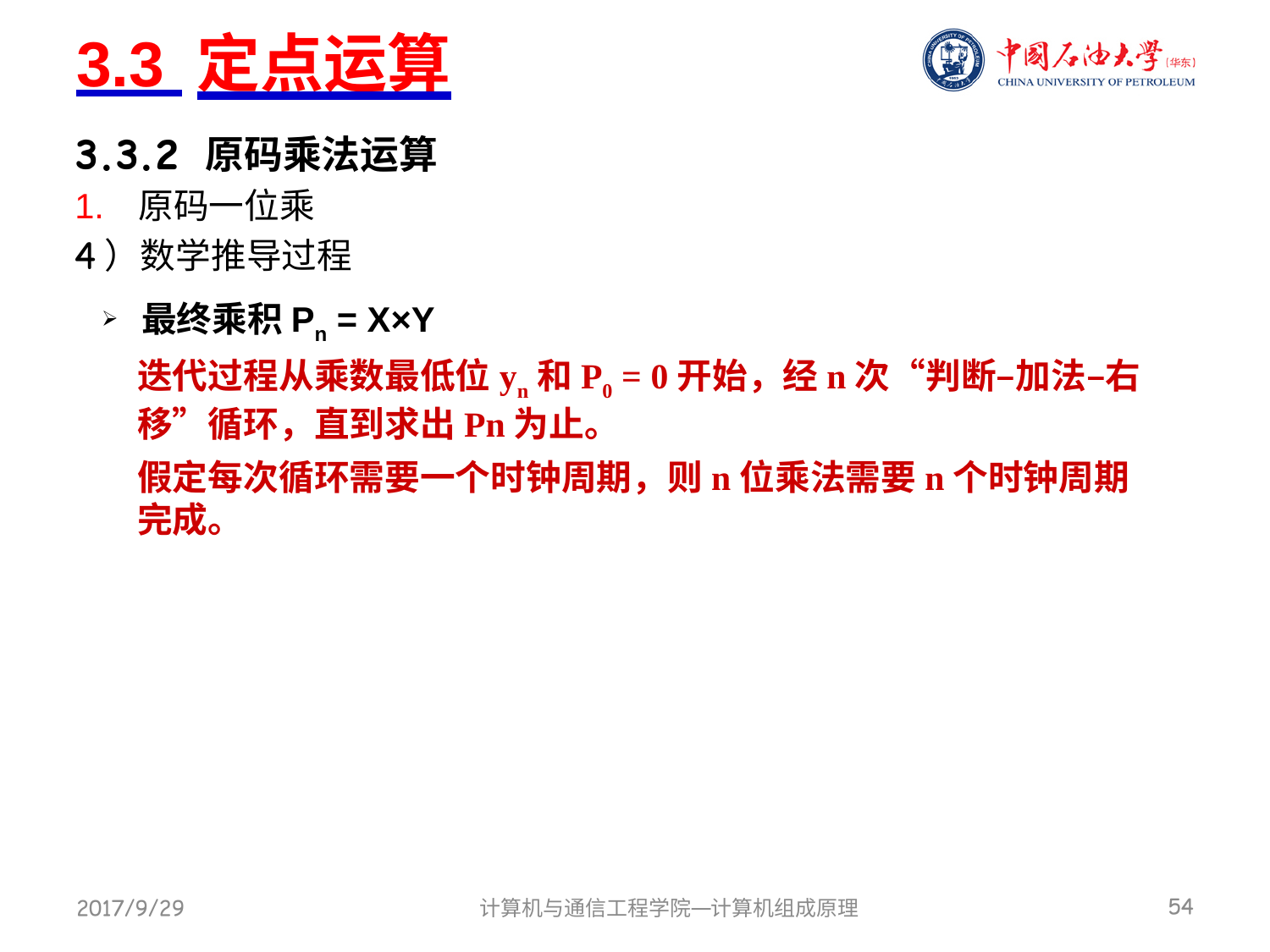

# 3.3 定点运算
3.3.2 原码乘法运算
原码一位乘
4）数学推导过程

最终乘积Pn = X×Y
迭代过程从乘数最低位yn和P0 = 0开始，经n次“判断–加法–右移”循环，直到求出Pn为止。
假定每次循环需要一个时钟周期，则n位乘法需要n个时钟周期完成。
2017/9/29
计算机与通信工程学院—计算机组成原理
54